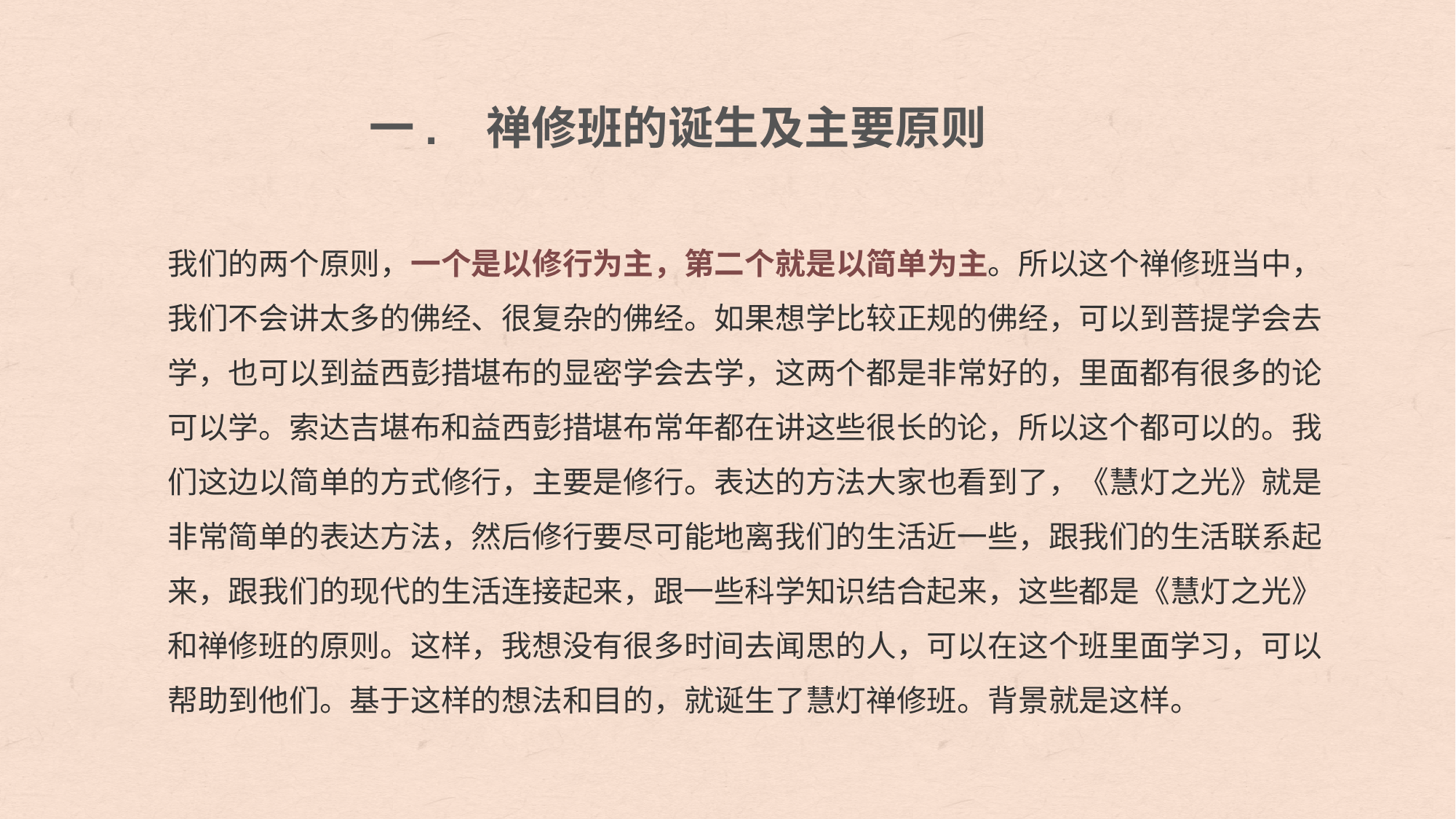

#
一.   禅修班的诞生及主要原则

我们的两个原则，一个是以修行为主，第二个就是以简单为主。所以这个禅修班当中，我们不会讲太多的佛经、很复杂的佛经。如果想学比较正规的佛经，可以到菩提学会去学，也可以到益西彭措堪布的显密学会去学，这两个都是非常好的，里面都有很多的论可以学。索达吉堪布和益西彭措堪布常年都在讲这些很长的论，所以这个都可以的。我们这边以简单的方式修行，主要是修行。表达的方法大家也看到了，《慧灯之光》就是非常简单的表达方法，然后修行要尽可能地离我们的生活近一些，跟我们的生活联系起来，跟我们的现代的生活连接起来，跟一些科学知识结合起来，这些都是《慧灯之光》和禅修班的原则。这样，我想没有很多时间去闻思的人，可以在这个班里面学习，可以帮助到他们。基于这样的想法和目的，就诞生了慧灯禅修班。背景就是这样。